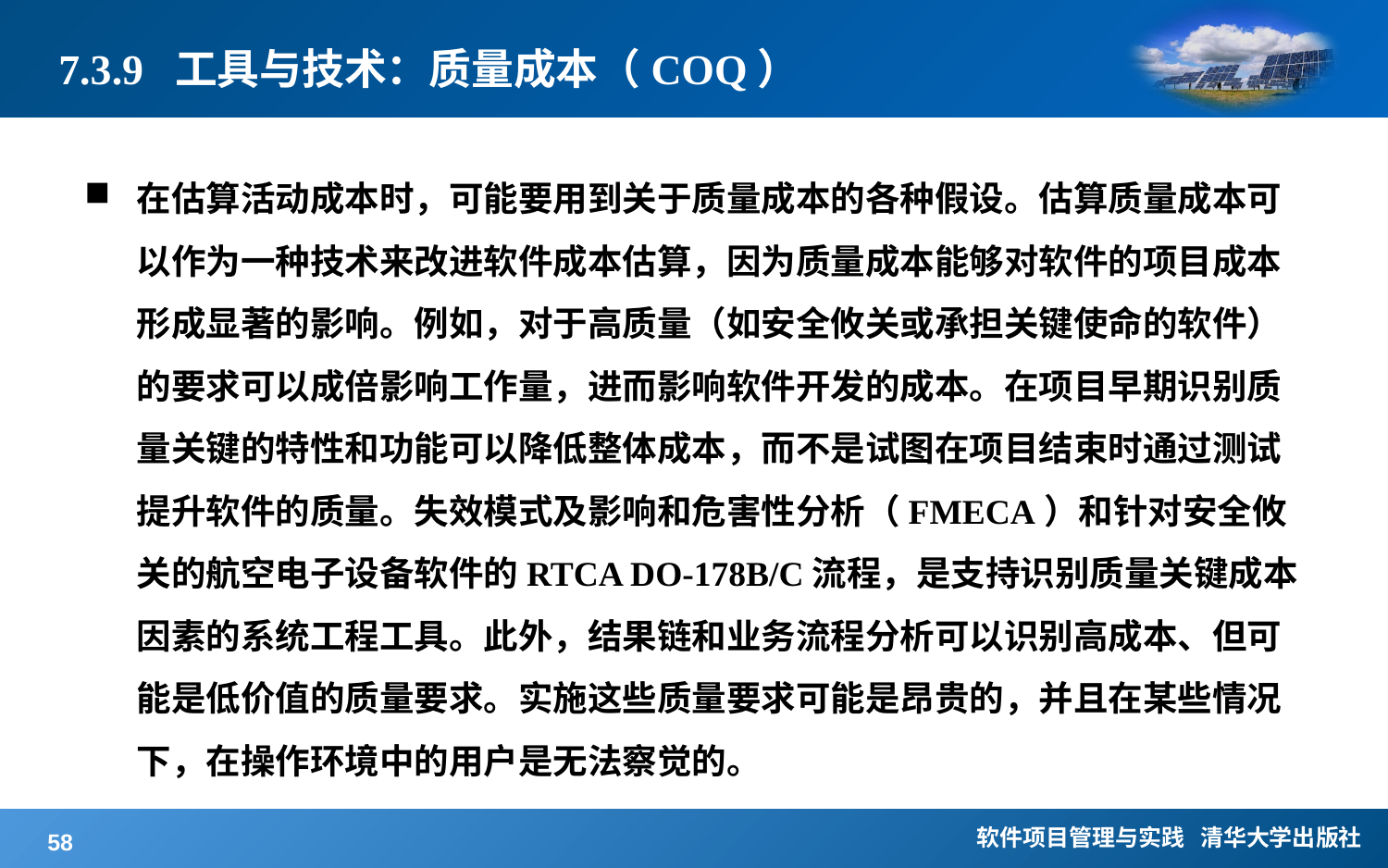

# 7.3.9  工具与技术：质量成本（COQ）
在估算活动成本时，可能要用到关于质量成本的各种假设。估算质量成本可以作为一种技术来改进软件成本估算，因为质量成本能够对软件的项目成本形成显著的影响。例如，对于高质量（如安全攸关或承担关键使命的软件）的要求可以成倍影响工作量，进而影响软件开发的成本。在项目早期识别质量关键的特性和功能可以降低整体成本，而不是试图在项目结束时通过测试提升软件的质量。失效模式及影响和危害性分析（FMECA）和针对安全攸关的航空电子设备软件的RTCA DO-178B/C流程，是支持识别质量关键成本因素的系统工程工具。此外，结果链和业务流程分析可以识别高成本、但可能是低价值的质量要求。实施这些质量要求可能是昂贵的，并且在某些情况下，在操作环境中的用户是无法察觉的。